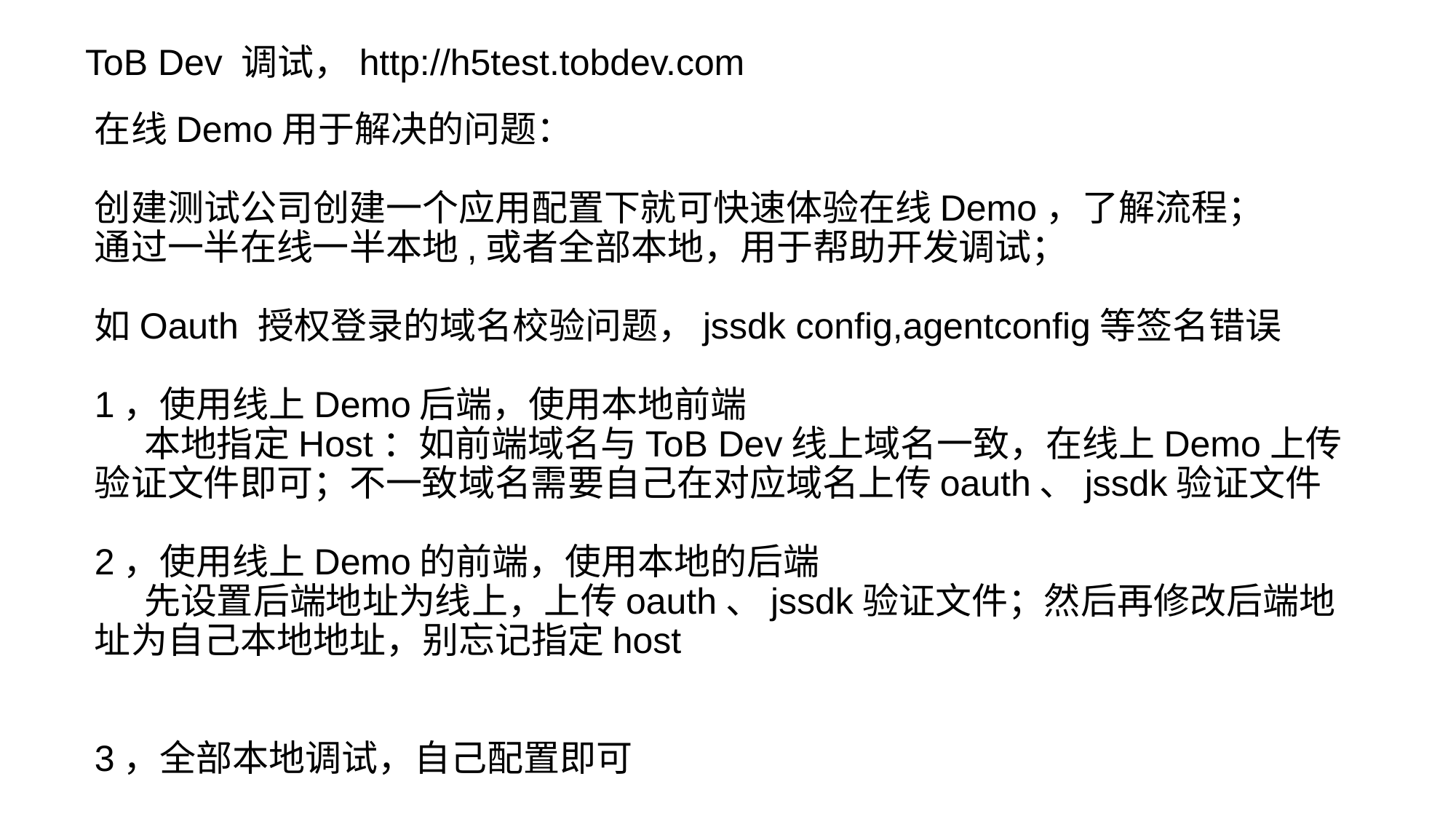

# ToB Dev 调试，http://h5test.tobdev.com
在线Demo用于解决的问题：

创建测试公司创建一个应用配置下就可快速体验在线Demo，了解流程；
通过一半在线一半本地,或者全部本地，用于帮助开发调试；

如Oauth 授权登录的域名校验问题，jssdk config,agentconfig等签名错误

1，使用线上Demo后端，使用本地前端
     本地指定Host：如前端域名与ToB Dev线上域名一致，在线上Demo上传验证文件即可；不一致域名需要自己在对应域名上传oauth、jssdk验证文件

2，使用线上Demo的前端，使用本地的后端
     先设置后端地址为线上，上传oauth、jssdk验证文件；然后再修改后端地址为自己本地地址，别忘记指定host

3，全部本地调试，自己配置即可